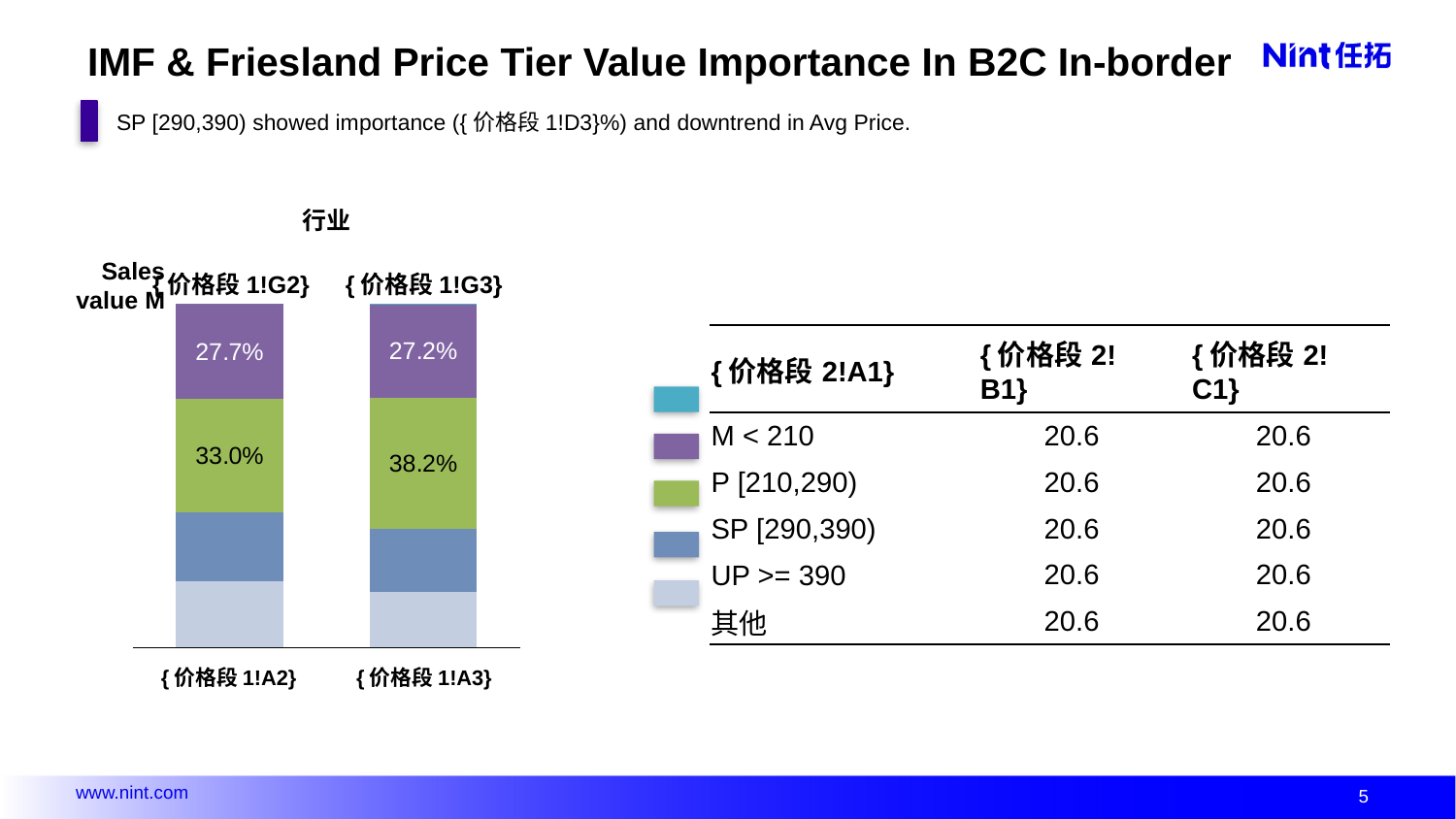

# IMF & Friesland Price Tier Value Importance In B2C In-border
SP [290,390) showed importance ({价格段1!D3}%) and downtrend in Avg Price.
| 行业 |
| --- |
Sales value M
{价格段1!G2}
{价格段1!G3}

### Chart

| Category | {价格段1!B1} | {价格段1!C1} | {价格段1!D1} | {价格段1!E1} | {价格段1!F1} |
|---|---|---|---|---|---|
| MAT Feb22 | 19.26806023661037 | 20.02005514586131 | 33.03926436535538 | 27.67038301346168 | 0.002237238711194895 |
| MAT Feb23 | 16.25415357910683 | 18.32618855904242 | 38.16821694113052 | 27.2280587421972 | 0.02338217852301227 |
| {价格段2!A1} | {价格段2!B1} | {价格段2!C1} |
| --- | --- | --- |
| M < 210 | 20.6 | 20.6 |
| P [210,290) | 20.6 | 20.6 |
| SP [290,390) | 20.6 | 20.6 |
| UP >= 390 | 20.6 | 20.6 |
| 其他 | 20.6 | 20.6 |

{价格段1!A2}
{价格段1!A3}